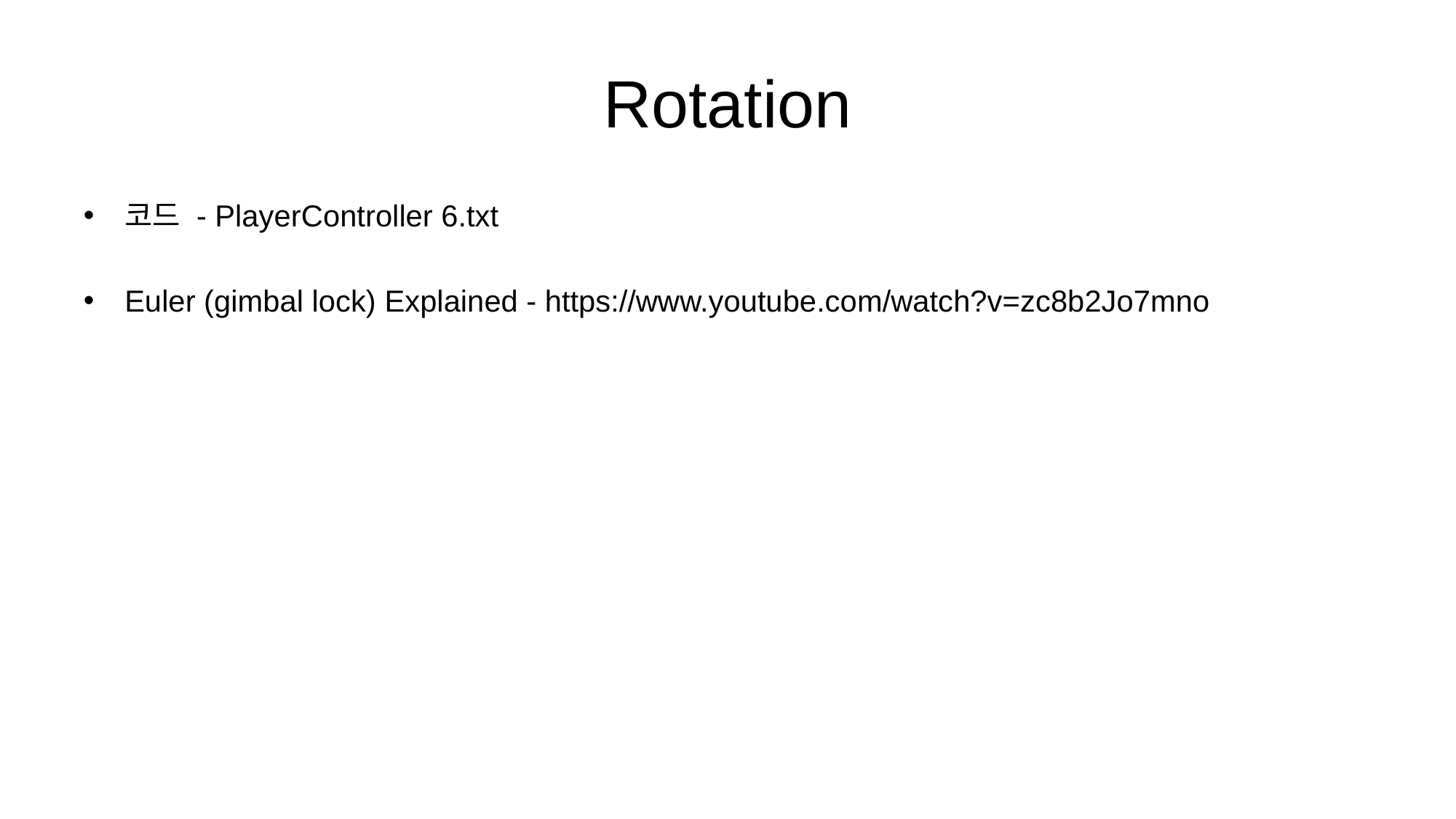

# Rotation
코드 - PlayerController 6.txt

Euler (gimbal lock) Explained - https://www.youtube.com/watch?v=zc8b2Jo7mno